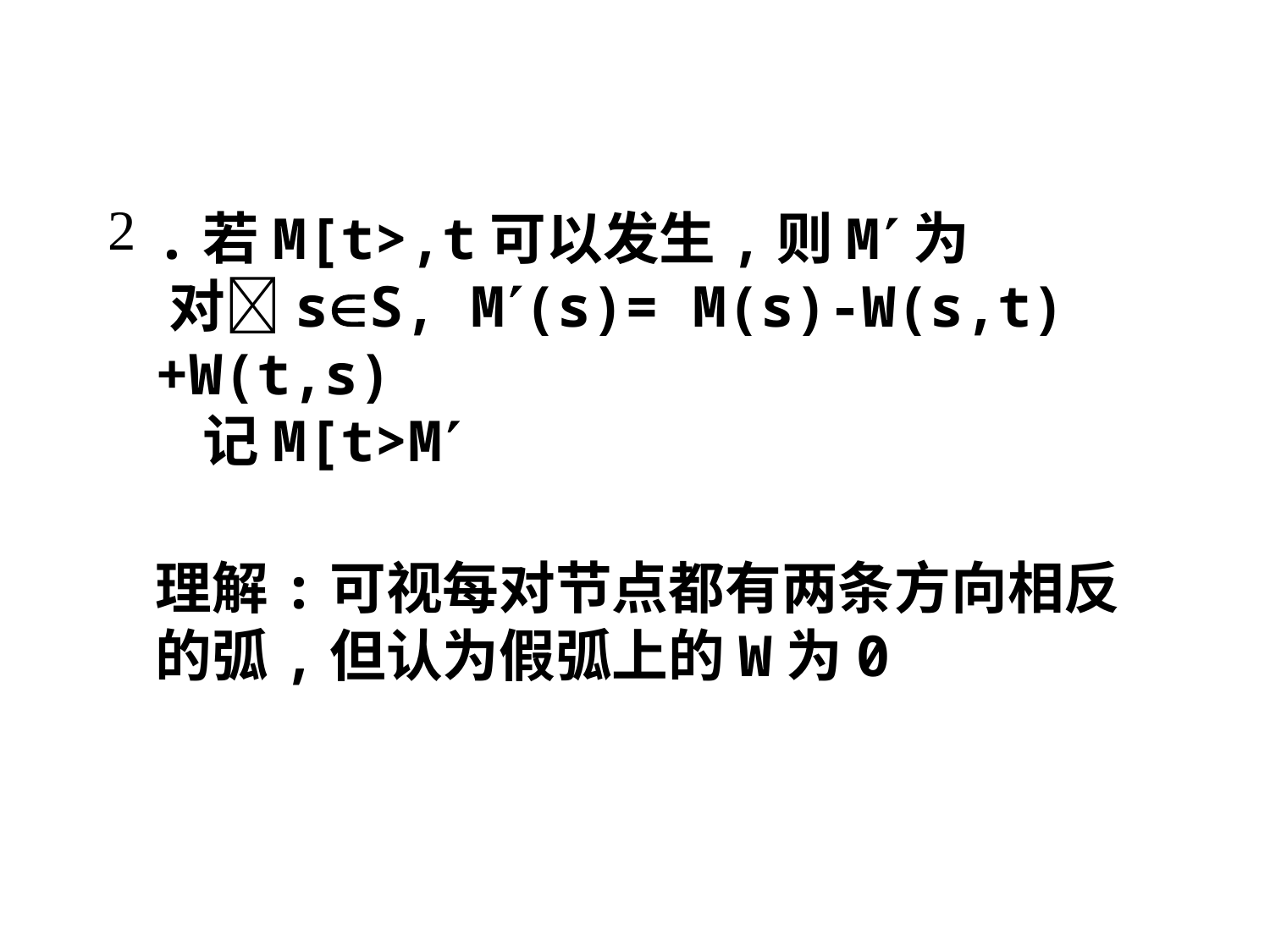

.若M[t>,t可以发生,则M′为
 对∀s∈S, M′(s)= M(s)-W(s,t)+W(t,s)
 记M[t>M′
	理解:可视每对节点都有两条方向相反     的弧,但认为假弧上的W为0